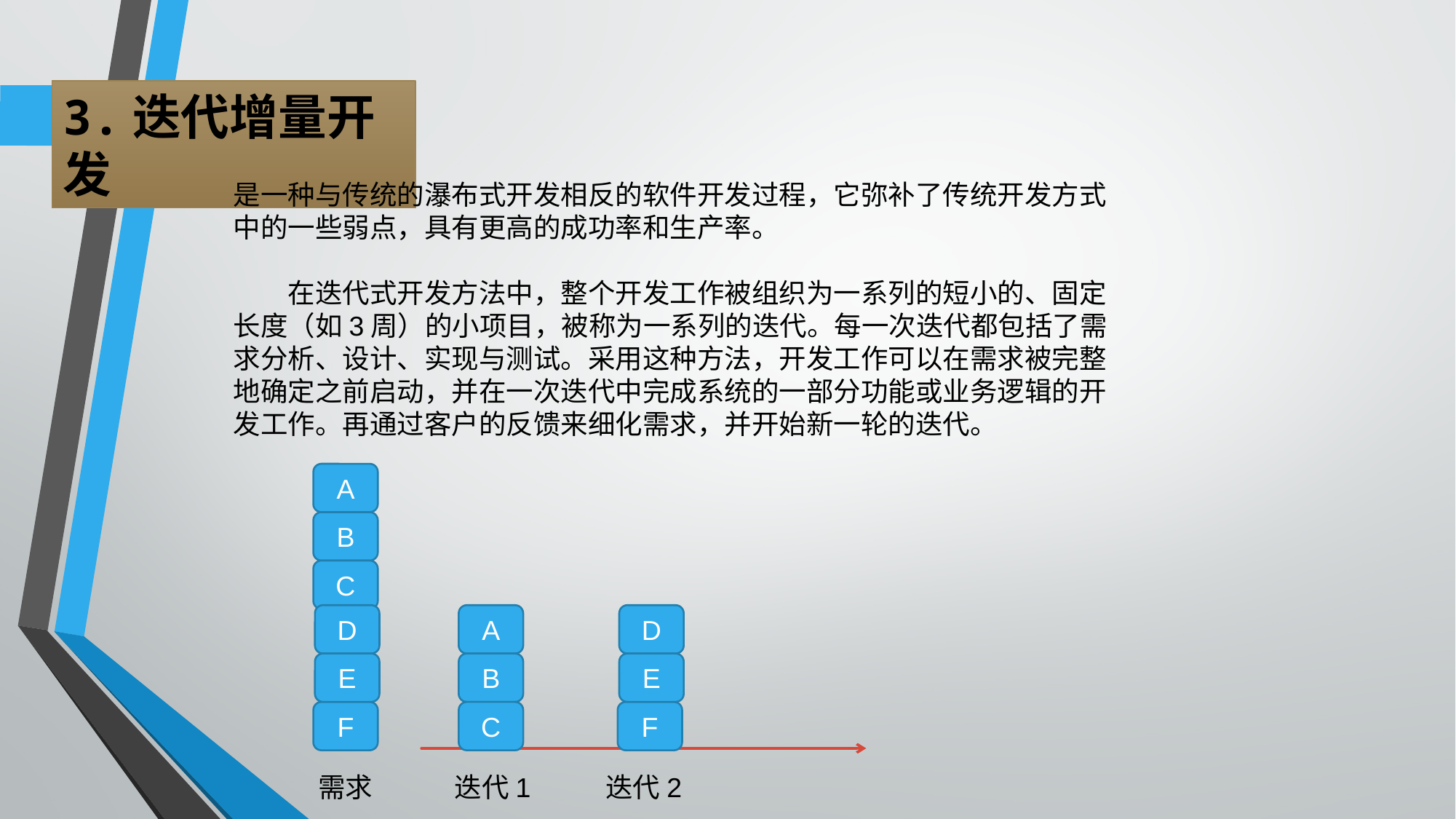

3.迭代增量开发

是一种与传统的瀑布式开发相反的软件开发过程，它弥补了传统开发方式中的一些弱点，具有更高的成功率和生产率。

　　在迭代式开发方法中，整个开发工作被组织为一系列的短小的、固定长度（如3周）的小项目，被称为一系列的迭代。每一次迭代都包括了需求分析、设计、实现与测试。采用这种方法，开发工作可以在需求被完整地确定之前启动，并在一次迭代中完成系统的一部分功能或业务逻辑的开发工作。再通过客户的反馈来细化需求，并开始新一轮的迭代。

A
B
C
D
A
D
E
B
E
F
C
F
需求
迭代1
迭代2